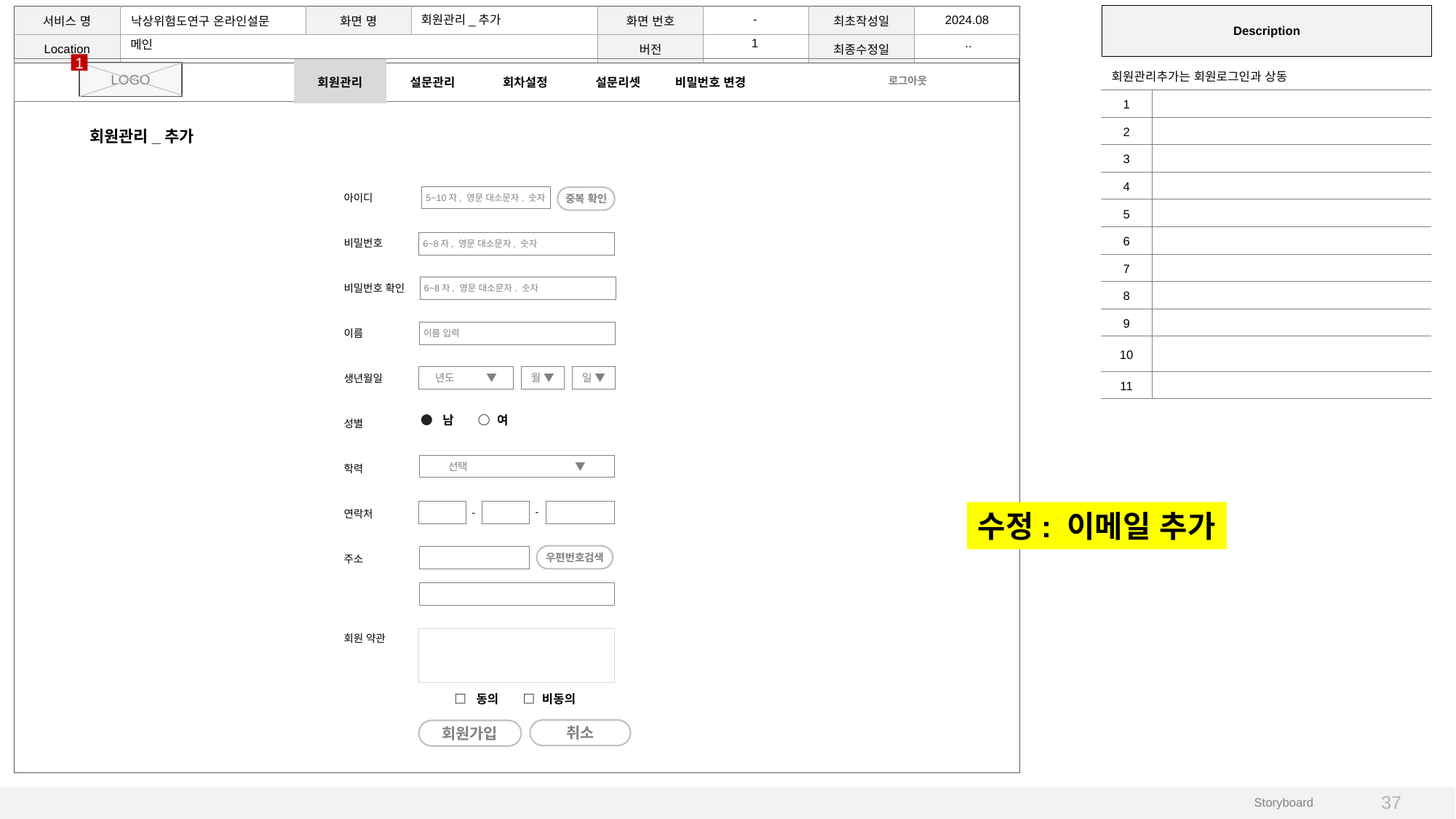

-
회원관리_추가
1
..
메인
1

| 회원관리 | 설문관리 | 회차설정 | 설문리셋 | 비밀번호 변경 |
| --- | --- | --- | --- | --- |
| 회원관리추가는 회원로그인과 상동 |  |
| --- | --- |
| 1 |  |
| 2 |  |
| 3 |  |
| 4 |  |
| 5 |  |
| 6 |  |
| 7 |  |
| 8 |  |
| 9 |  |
| 10 |  |
| 11 |  |
LOGO
로그아웃
회원관리_추가
5~10자, 영문 대소문자, 숫자
중복 확인
아이디
6~8자, 영문 대소문자, 숫자
비밀번호
6~8자, 영문 대소문자, 숫자
비밀번호 확인
이름 입력
이름
년도           ▼
월 ▼
일 ▼
생년월일
●  남       ○  여
성별
선택                                     ▼
학력
-
-

수정: 이메일 추가
연락처
우편번호검색

주소

회원 약관
□  동의       □  비동의
취소
회원가입
37